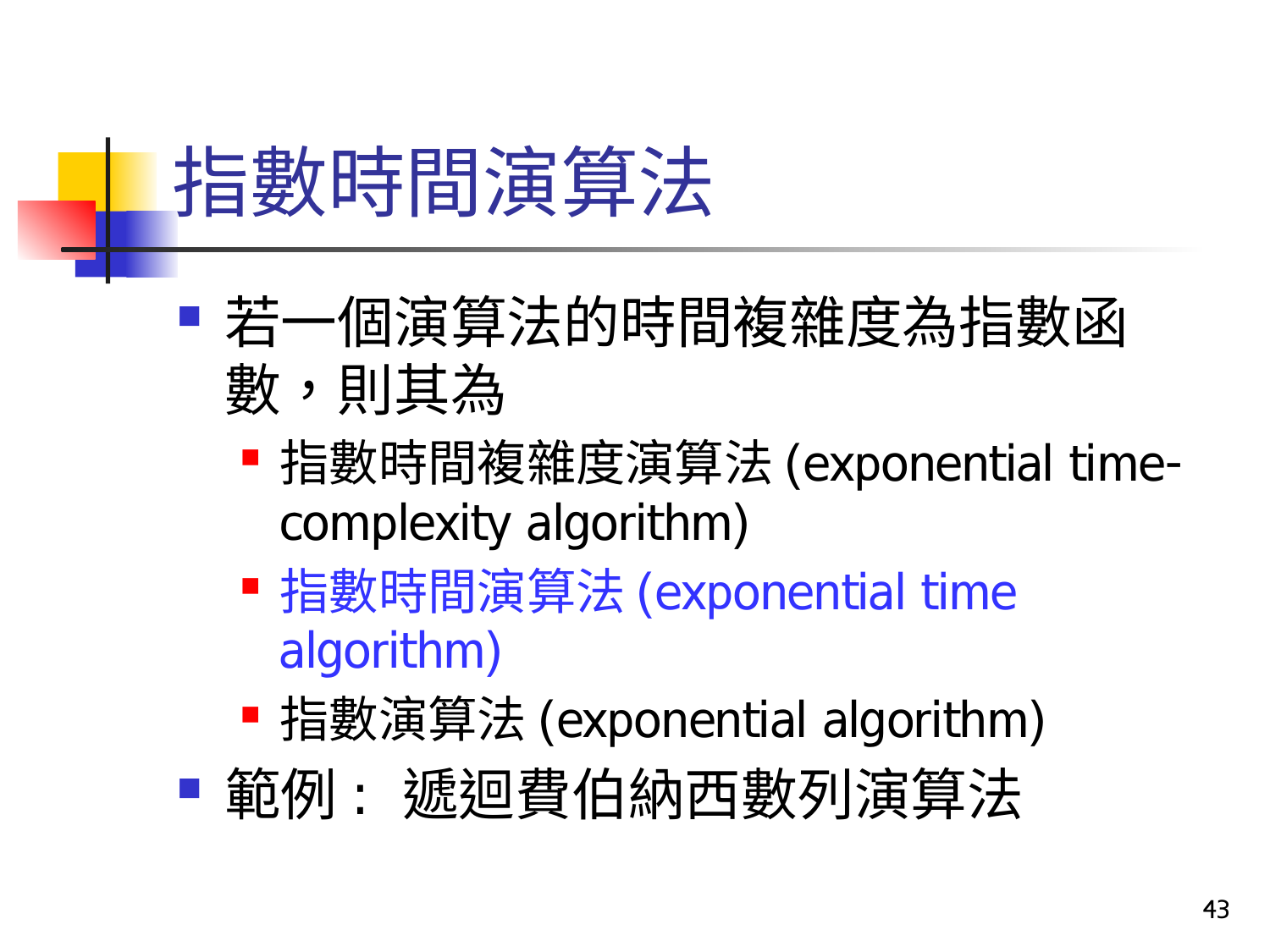

# 指數時間演算法
若一個演算法的時間複雜度為指數函數，則其為
指數時間複雜度演算法(exponential time-complexity algorithm)
指數時間演算法(exponential time algorithm)
指數演算法(exponential algorithm)
範例: 遞迴費伯納西數列演算法

43